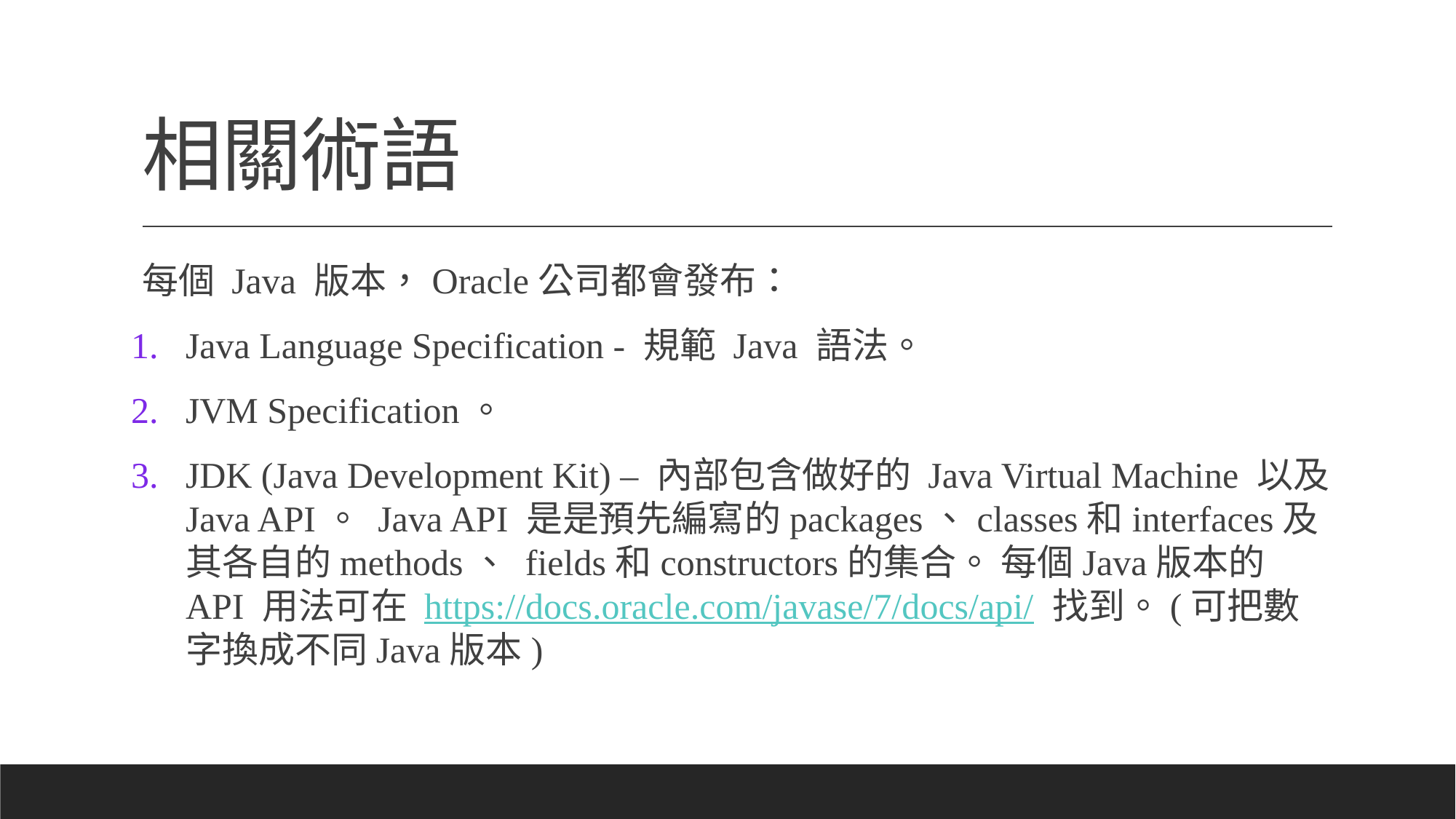

# 相關術語
每個 Java 版本，Oracle公司都會發布：
Java Language Specification - 規範 Java 語法。
JVM Specification。
JDK (Java Development Kit) – 內部包含做好的 Java Virtual Machine 以及 Java API。 Java API 是是預先編寫的packages、classes和interfaces及其各自的methods、 fields和constructors的集合。 每個Java版本的 API 用法可在 https://docs.oracle.com/javase/7/docs/api/ 找到。(可把數字換成不同Java版本)